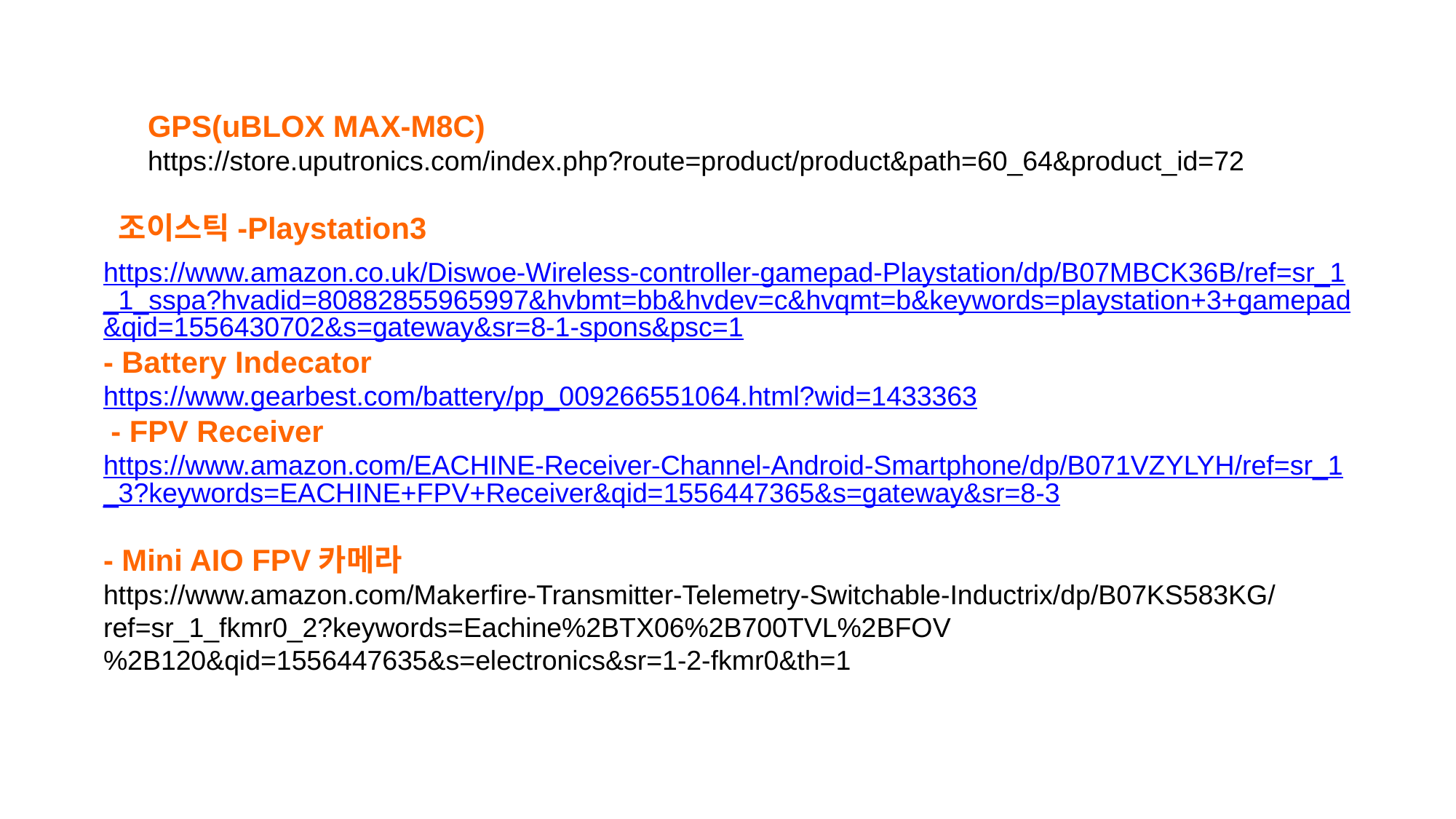

GPS(uBLOX MAX-M8C)
https://store.uputronics.com/index.php?route=product/product&path=60_64&product_id=72

조이스틱-Playstation3
https://www.amazon.co.uk/Diswoe-Wireless-controller-gamepad-Playstation/dp/B07MBCK36B/ref=sr_1_1_sspa?hvadid=80882855965997&hvbmt=bb&hvdev=c&hvqmt=b&keywords=playstation+3+gamepad&qid=1556430702&s=gateway&sr=8-1-spons&psc=1
- Battery Indecator
https://www.gearbest.com/battery/pp_009266551064.html?wid=1433363
 - FPV Receiver
https://www.amazon.com/EACHINE-Receiver-Channel-Android-Smartphone/dp/B071VZYLYH/ref=sr_1_3?keywords=EACHINE+FPV+Receiver&qid=1556447365&s=gateway&sr=8-3

- Mini AIO FPV카메라
https://www.amazon.com/Makerfire-Transmitter-Telemetry-Switchable-Inductrix/dp/B07KS583KG/ref=sr_1_fkmr0_2?keywords=Eachine%2BTX06%2B700TVL%2BFOV%2B120&qid=1556447635&s=electronics&sr=1-2-fkmr0&th=1